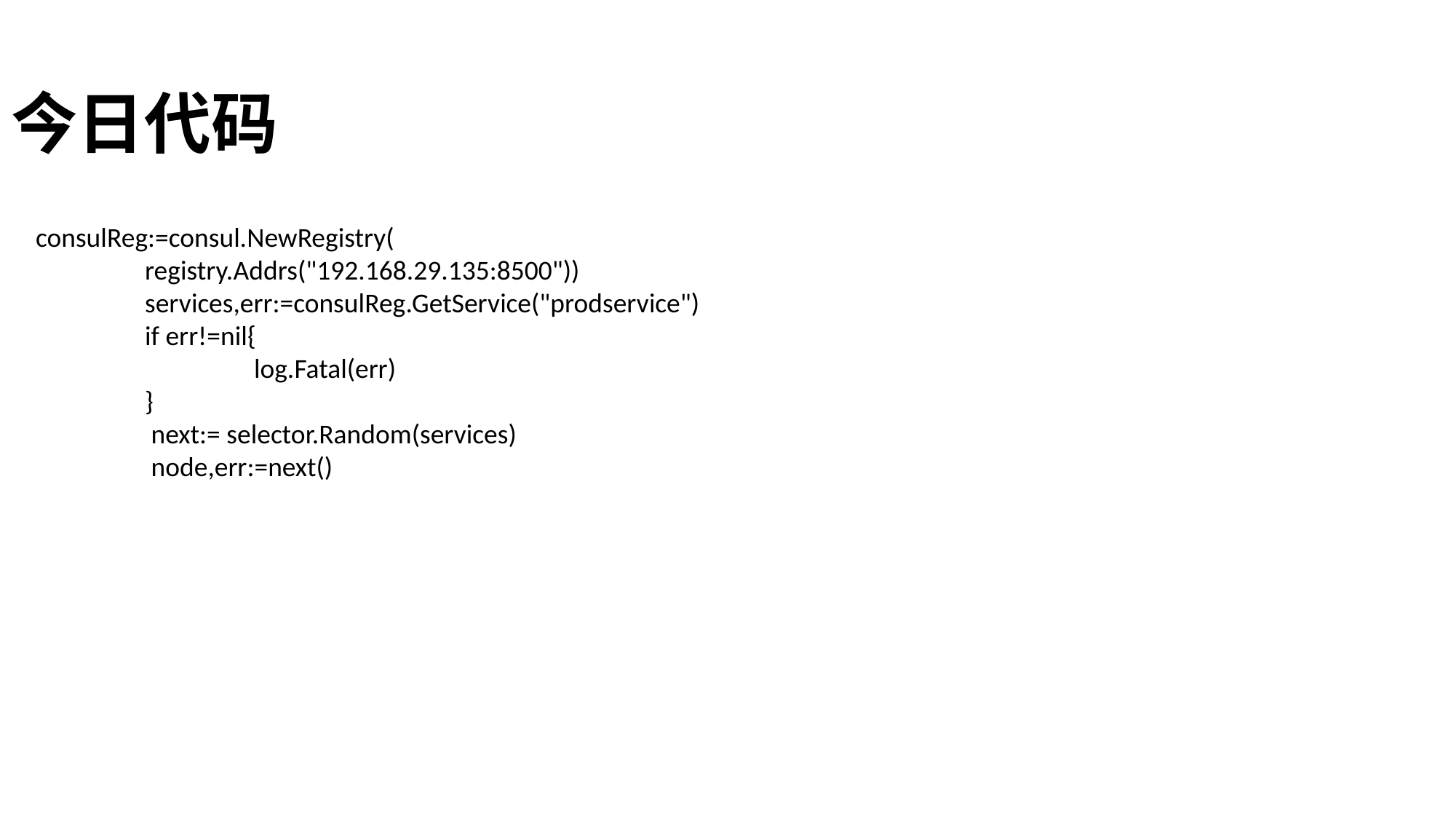

# 今日代码
consulReg:=consul.NewRegistry(
  	registry.Addrs("192.168.29.135:8500"))
	services,err:=consulReg.GetService("prodservice")
	if err!=nil{
		log.Fatal(err)
	}
	 next:= selector.Random(services)
	 node,err:=next()